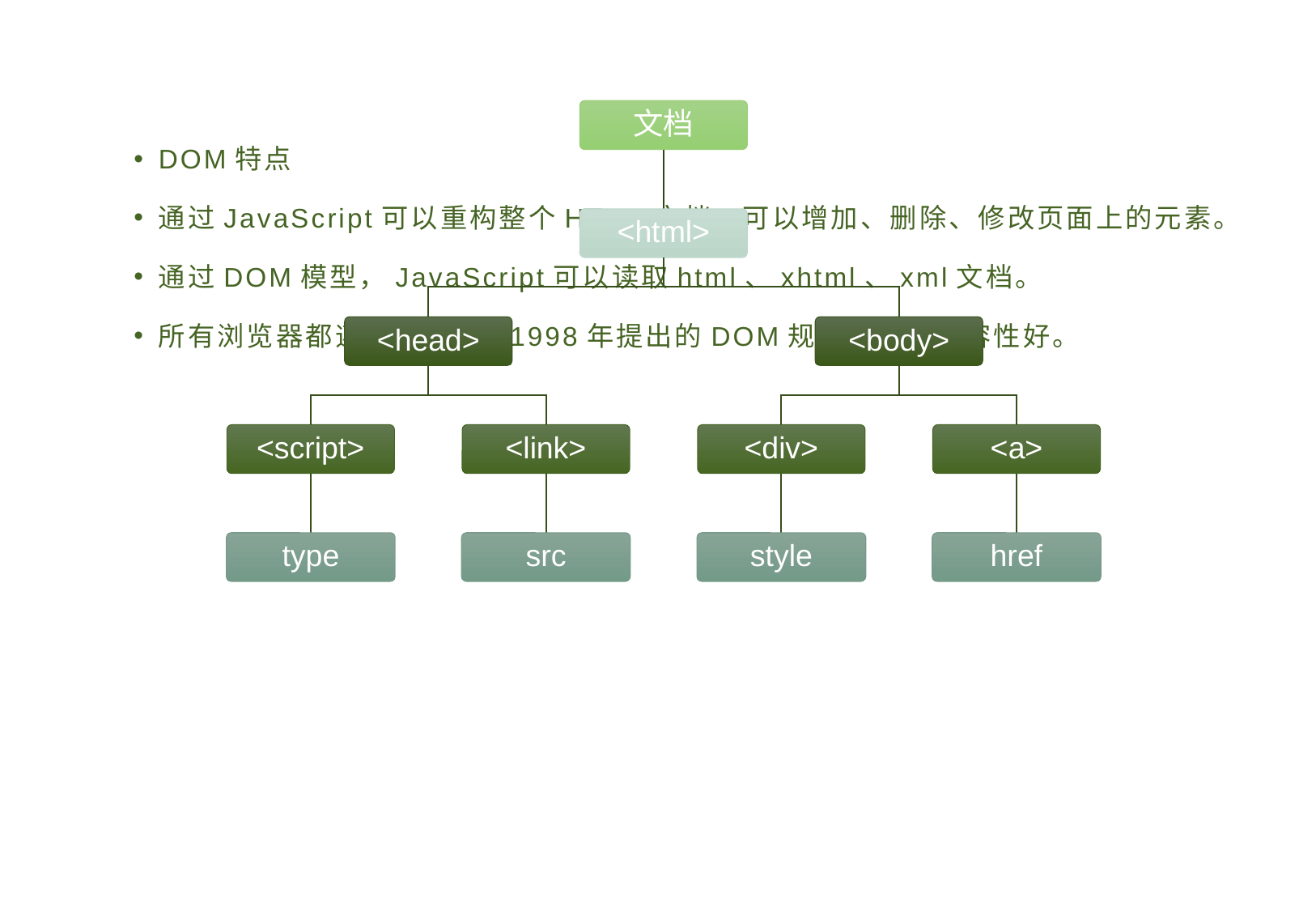

#

文档
DOM特点
通过JavaScript可以重构整个HTML文档，可以增加、删除、修改页面上的元素。
通过DOM模型，JavaScript可以读取html、xhtml、xml文档。
所有浏览器都遵循W3C在1998年提出的DOM规范，因此兼容性好。

<html>

<head>

<body>

<script>

<link>

<div>

<a>

type

src

style

href